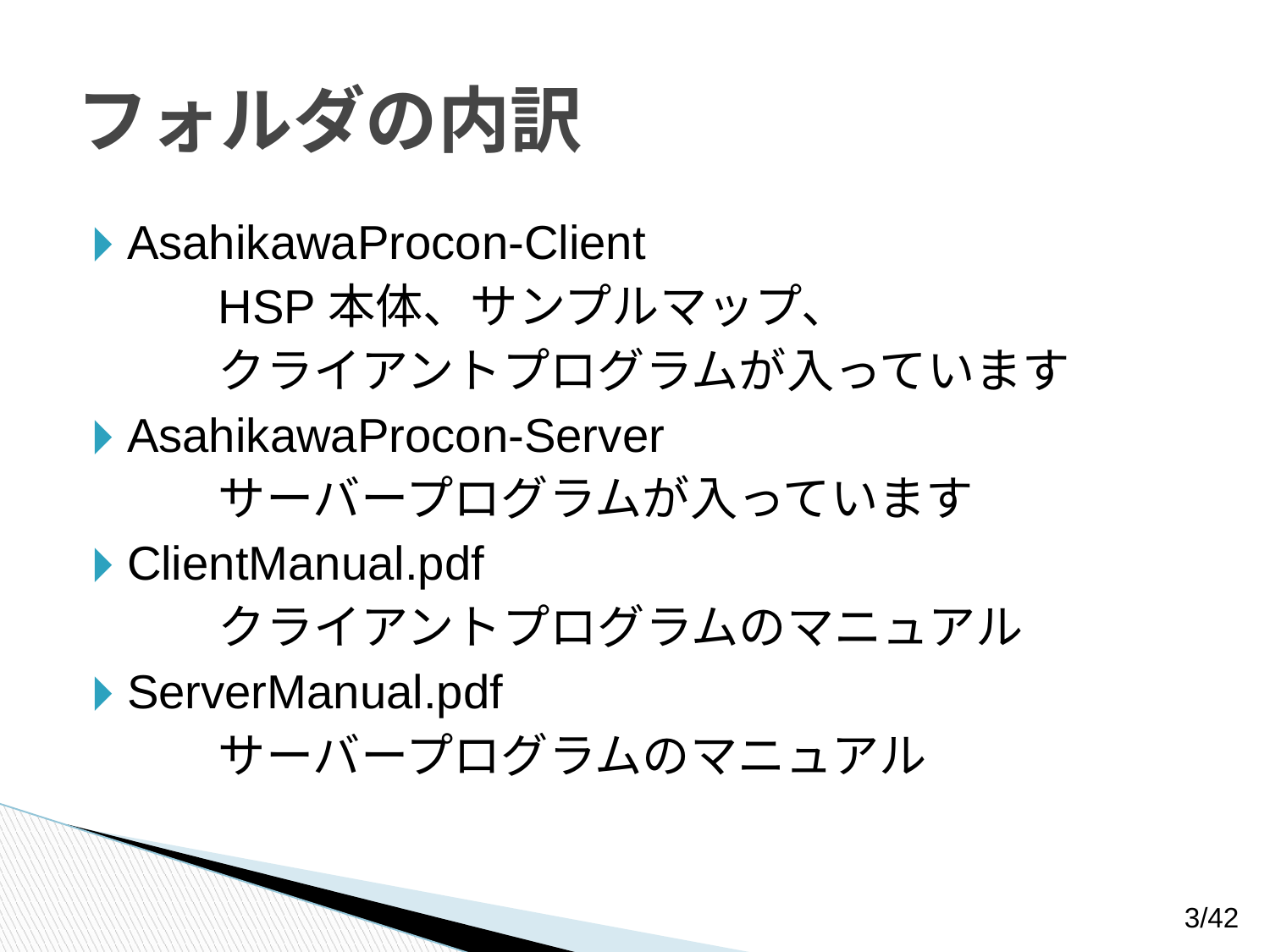

# フォルダの内訳
AsahikawaProcon-Client
	HSP本体、サンプルマップ、
	クライアントプログラムが入っています
AsahikawaProcon-Server
	サーバープログラムが入っています
ClientManual.pdf
	クライアントプログラムのマニュアル
ServerManual.pdf
	サーバープログラムのマニュアル
3/42